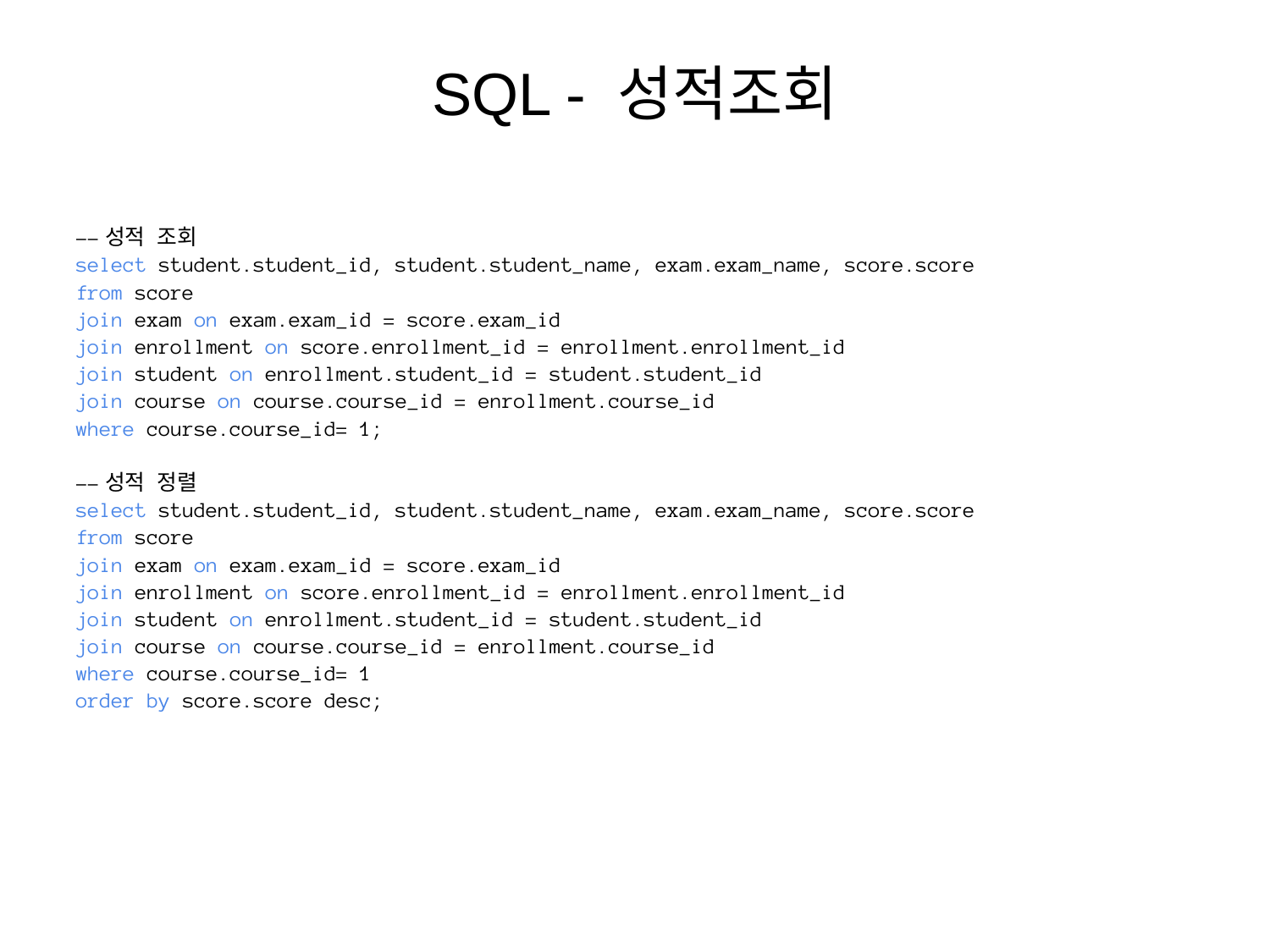

# SQL - 성적조회
--성적 조회
select student.student_id, student.student_name, exam.exam_name, score.score
from score
join exam on exam.exam_id = score.exam_id
join enrollment on score.enrollment_id = enrollment.enrollment_id
join student on enrollment.student_id = student.student_id
join course on course.course_id = enrollment.course_id
where course.course_id= 1;

--성적 정렬
select student.student_id, student.student_name, exam.exam_name, score.score
from score
join exam on exam.exam_id = score.exam_id
join enrollment on score.enrollment_id = enrollment.enrollment_id
join student on enrollment.student_id = student.student_id
join course on course.course_id = enrollment.course_id
where course.course_id= 1
order by score.score desc;